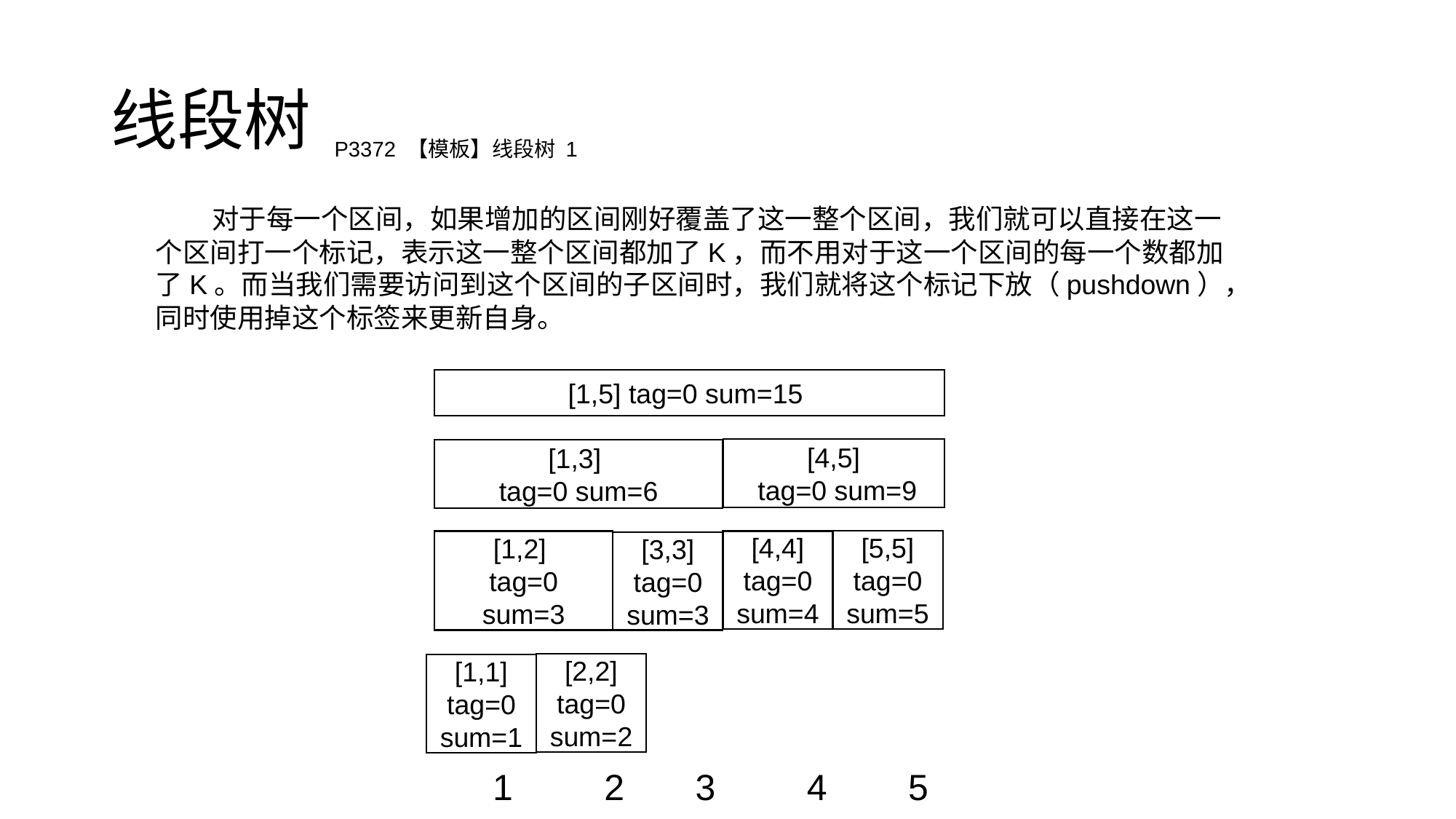

# 线段树
P3372 【模板】线段树 1
        对于每一个区间，如果增加的区间刚好覆盖了这一整个区间，我们就可以直接在这一个区间打一个标记，表示这一整个区间都加了K，而不用对于这一个区间的每一个数都加了K。而当我们需要访问到这个区间的子区间时，我们就将这个标记下放（pushdown），同时使用掉这个标签来更新自身。
[1,5] tag=0 sum=15]
[4,5]
 tag=0 sum=9
[1,3]
tag=0 sum=6
[5,5] tag=0 sum=5
[4,4] tag=0 sum=4
[1,2]
tag=0 sum=3
[3,3] tag=0 sum=3
[2,2] tag=0 sum=2
[1,1] tag=0 sum=1
   1         2       3         4        5